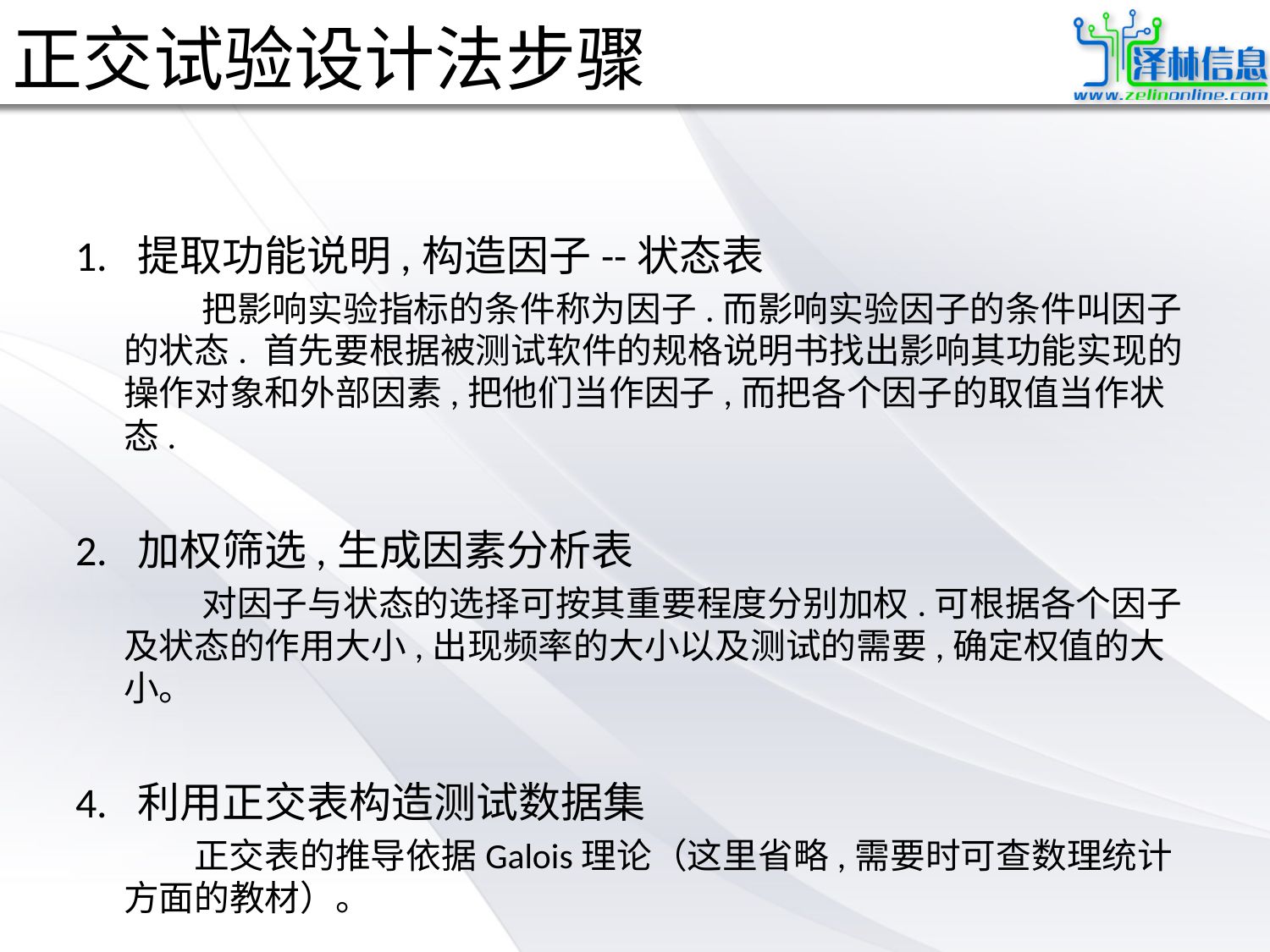

# 正交试验设计法步骤
1.  提取功能说明,构造因子--状态表
               把影响实验指标的条件称为因子.而影响实验因子的条件叫因子的状态. 首先要根据被测试软件的规格说明书找出影响其功能实现的操作对象和外部因素,把他们当作因子,而把各个因子的取值当作状态.

2.  加权筛选,生成因素分析表
               对因子与状态的选择可按其重要程度分别加权.可根据各个因子及状态的作用大小,出现频率的大小以及测试的需要,确定权值的大小。

4.  利用正交表构造测试数据集
              正交表的推导依据Galois理论（这里省略,需要时可查数理统计方面的教材）。